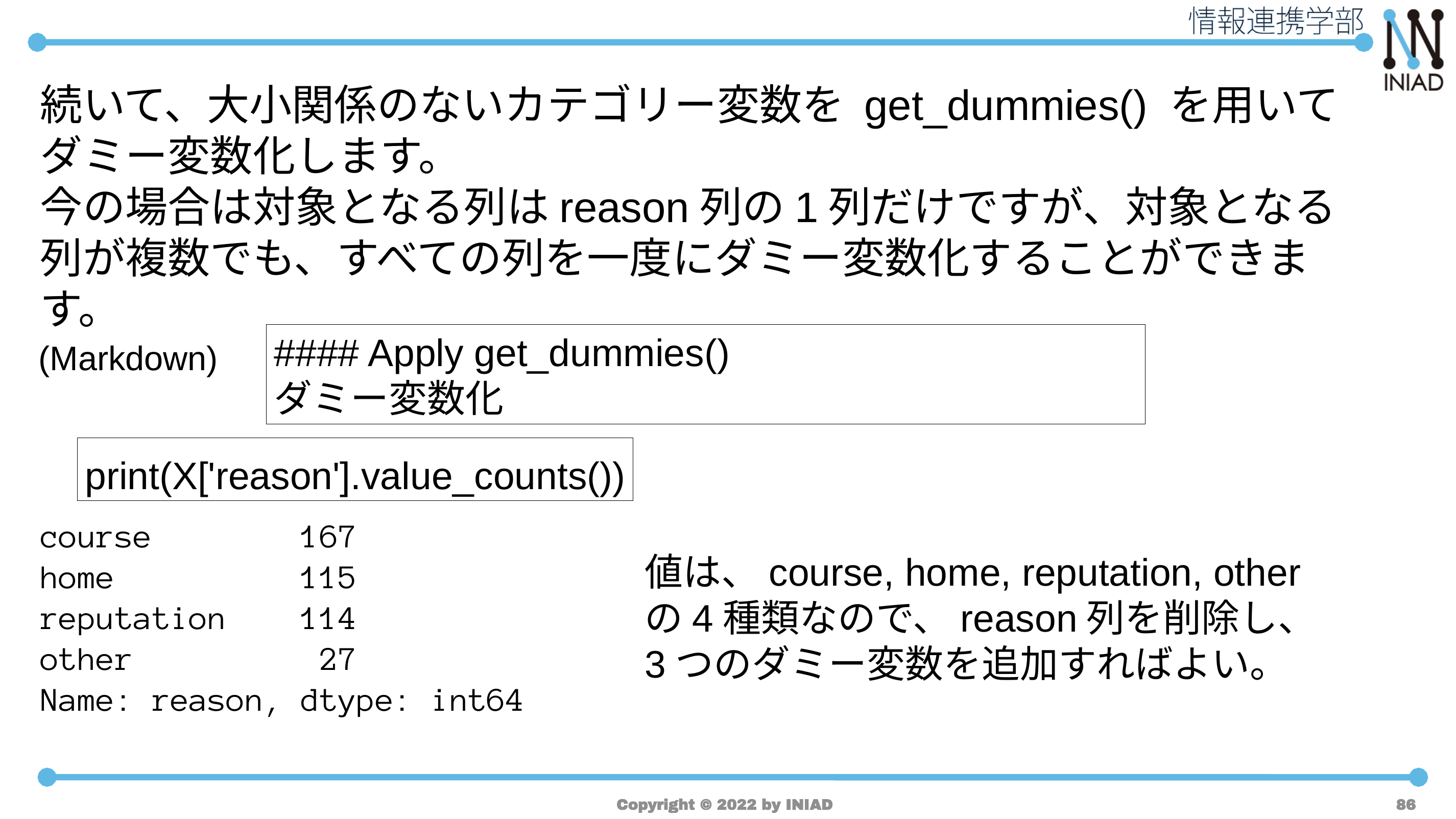

続いて、大小関係のないカテゴリー変数を get_dummies() を用いてダミー変数化します。
今の場合は対象となる列はreason列の1列だけですが、対象となる列が複数でも、すべての列を一度にダミー変数化することができます。
#### Apply get_dummies()
ダミー変数化
(Markdown)
print(X['reason'].value_counts())
course        167
home          115
reputation    114
other          27
Name: reason, dtype: int64
値は、course, home, reputation, other の4種類なので、reason列を削除し、3つのダミー変数を追加すればよい。
Copyright © 2022 by INIAD
86